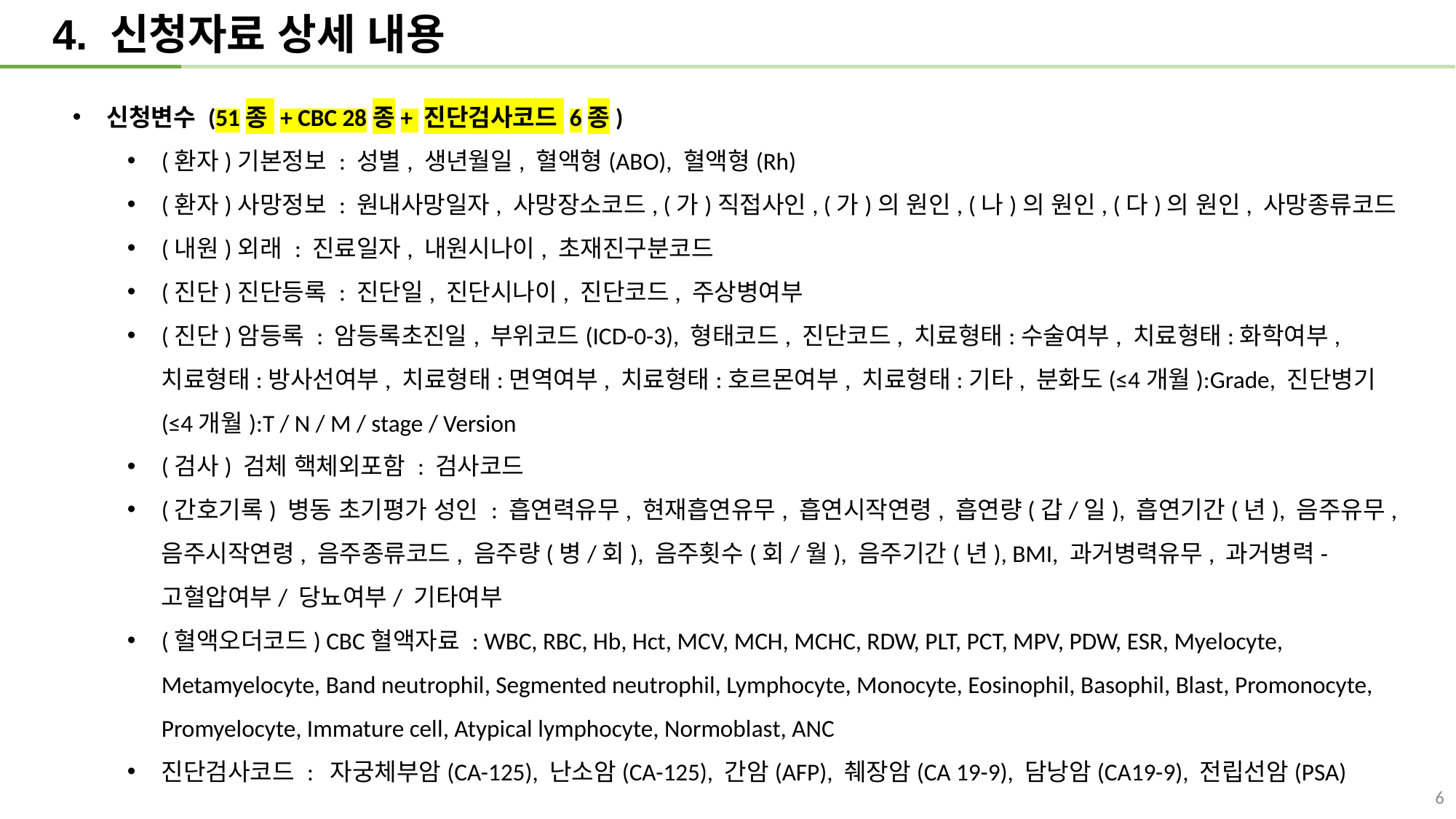

4. 신청자료 상세 내용
신청변수 (51종 + CBC 28종+ 진단검사코드 6종)
(환자)기본정보 : 성별, 생년월일, 혈액형(ABO), 혈액형(Rh)
(환자)사망정보 : 원내사망일자, 사망장소코드, (가)직접사인, (가)의 원인, (나)의 원인, (다)의 원인, 사망종류코드
(내원)외래 : 진료일자, 내원시나이, 초재진구분코드
(진단)진단등록 : 진단일, 진단시나이, 진단코드, 주상병여부
(진단)암등록 : 암등록초진일, 부위코드(ICD-0-3), 형태코드, 진단코드, 치료형태:수술여부, 치료형태:화학여부, 치료형태:방사선여부, 치료형태:면역여부, 치료형태:호르몬여부, 치료형태:기타, 분화도(≤4개월):Grade, 진단병기(≤4개월):T / N / M / stage / Version
(검사) 검체 핵체외포함 : 검사코드
(간호기록) 병동 초기평가 성인 : 흡연력유무, 현재흡연유무, 흡연시작연령, 흡연량(갑/일), 흡연기간(년), 음주유무, 음주시작연령, 음주종류코드, 음주량(병/회), 음주횟수(회/월), 음주기간(년), BMI, 과거병력유무, 과거병력-고혈압여부/ 당뇨여부/ 기타여부
(혈액오더코드) CBC혈액자료 : WBC, RBC, Hb, Hct, MCV, MCH, MCHC, RDW, PLT, PCT, MPV, PDW, ESR, Myelocyte, Metamyelocyte, Band neutrophil, Segmented neutrophil, Lymphocyte, Monocyte, Eosinophil, Basophil, Blast, Promonocyte, Promyelocyte, Immature cell, Atypical lymphocyte, Normoblast, ANC
진단검사코드 :  자궁체부암(CA-125), 난소암(CA-125), 간암(AFP), 췌장암(CA 19-9), 담낭암(CA19-9), 전립선암(PSA)

6